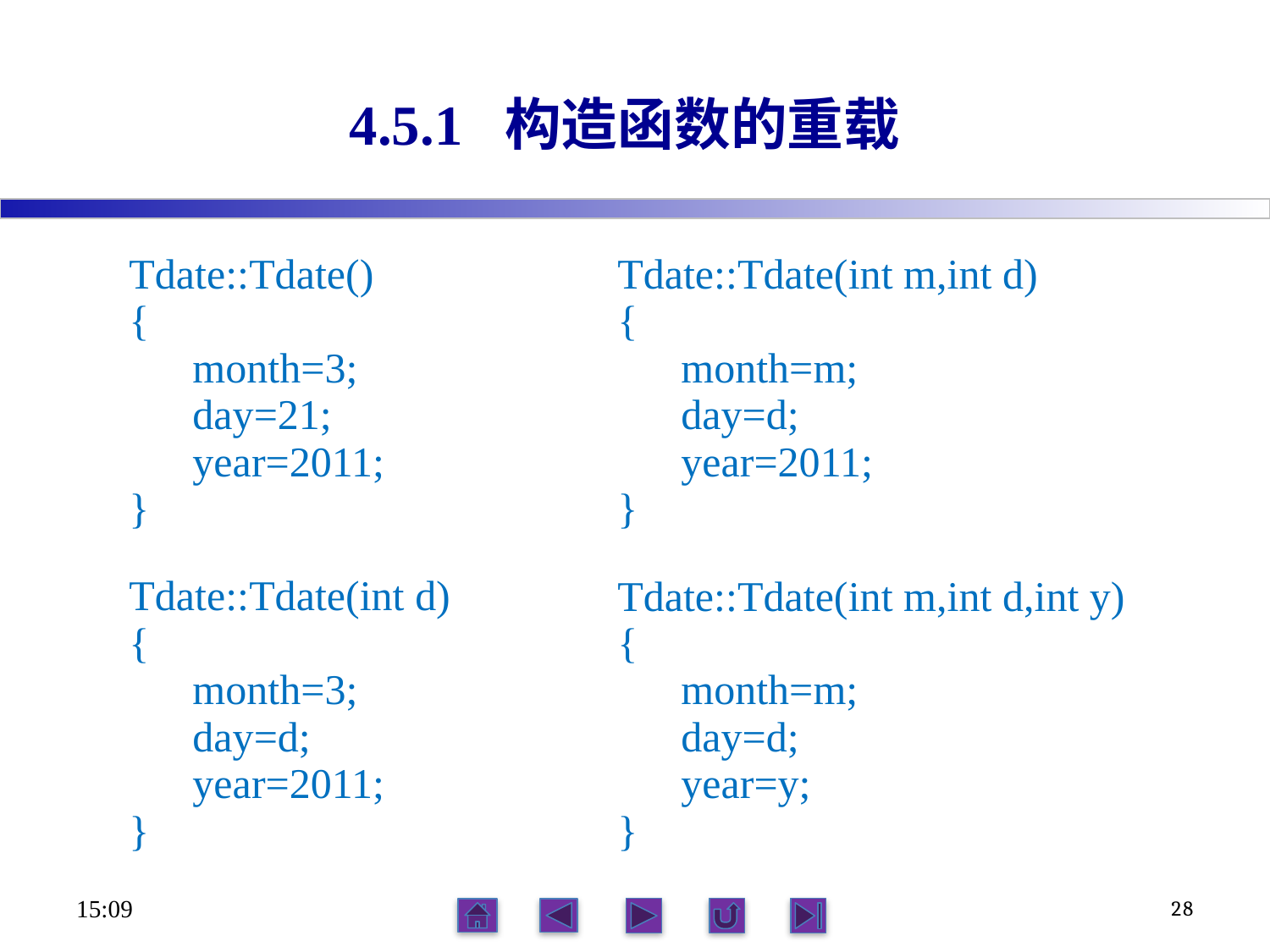

# 4.5.1  构造函数的重载
Tdate::Tdate()
{
      month=3;
      day=21;
      year=2011;
}
Tdate::Tdate(int d)
{
      month=3;
      day=d;
      year=2011;
}
Tdate::Tdate(int m,int d)
{
      month=m;
      day=d;
      year=2011;
}
Tdate::Tdate(int m,int d,int y)
{
      month=m;
      day=d;
      year=y;
}
15:09
28